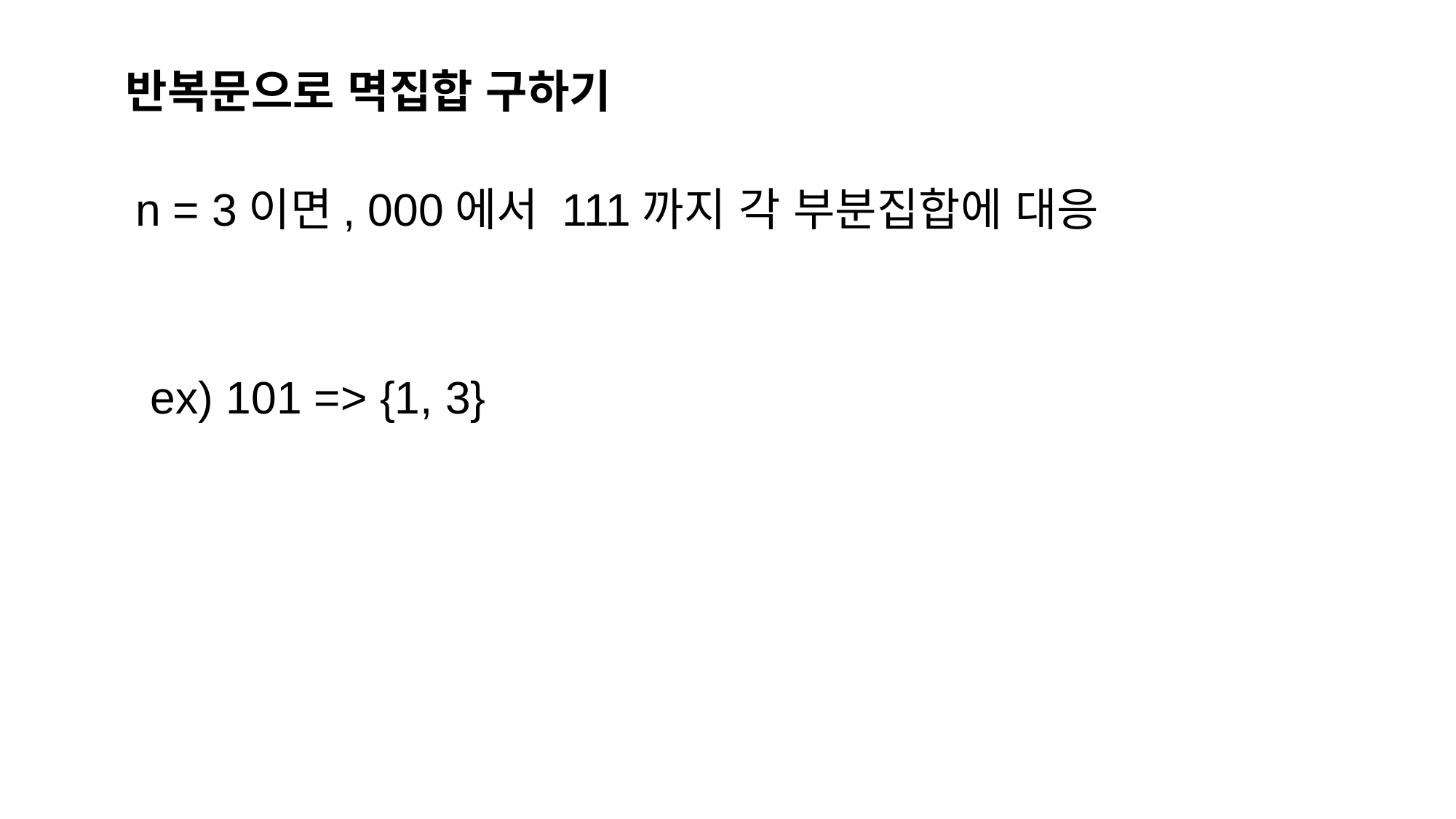

# 반복문으로 멱집합 구하기
n = 3이면, 000에서 111까지 각 부분집합에 대응
ex) 101 => {1, 3}